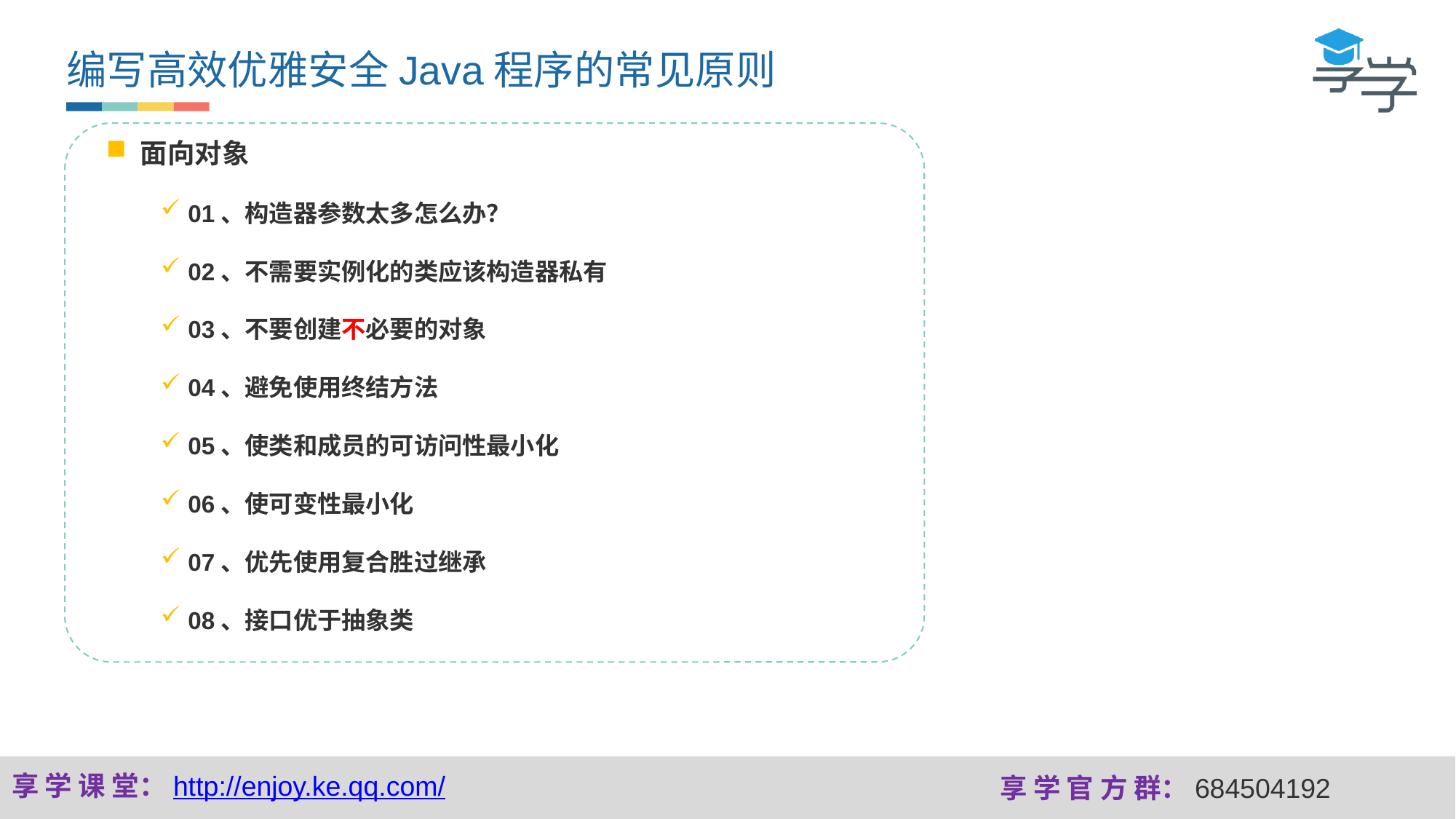

编写高效优雅安全Java程序的常见原则
面向对象
01、构造器参数太多怎么办？
02、不需要实例化的类应该构造器私有
03、不要创建不必要的对象
04、避免使用终结方法
05、使类和成员的可访问性最小化
06、使可变性最小化
07、优先使用复合胜过继承
08、接口优于抽象类